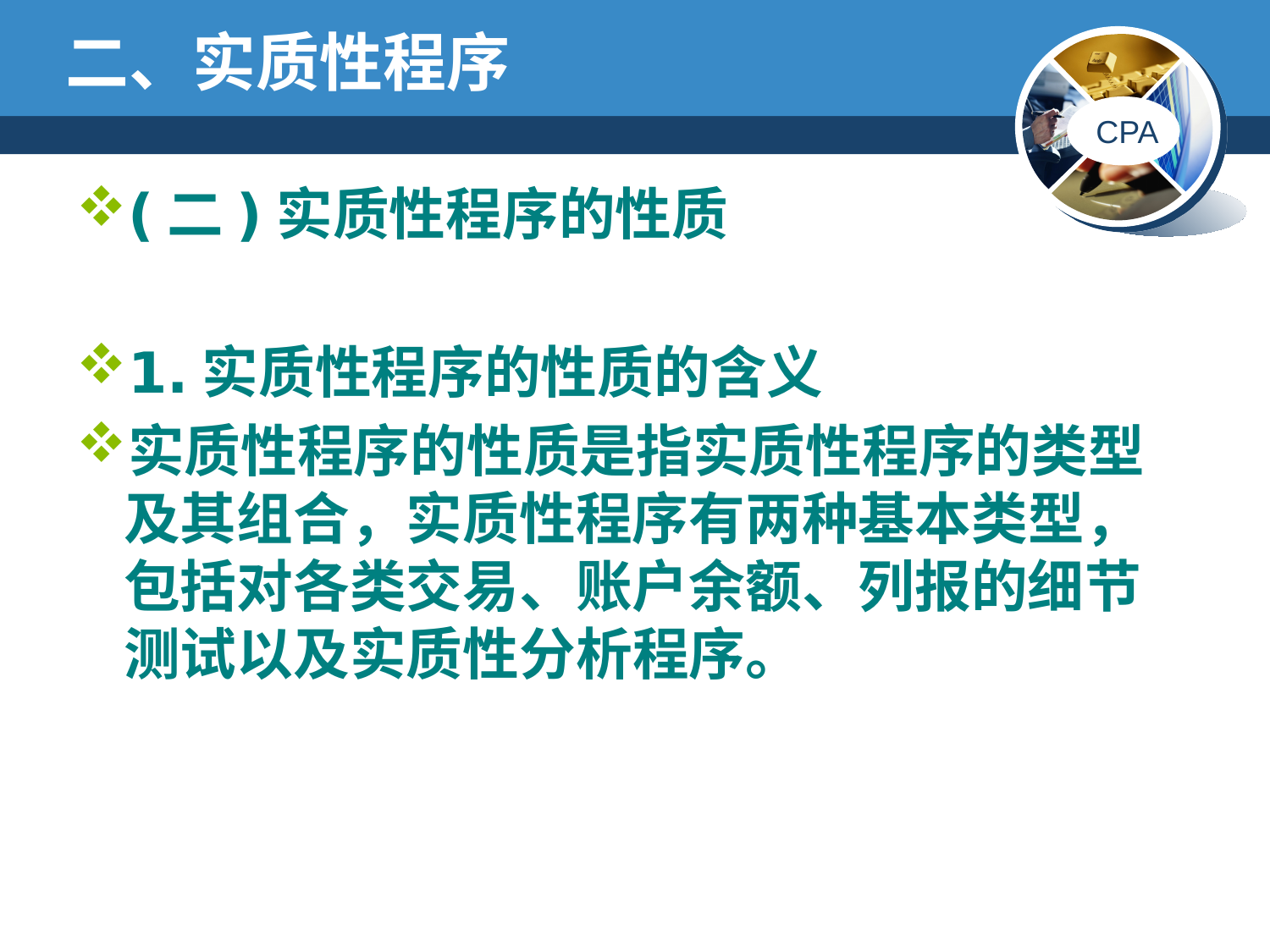

# 二、实质性程序
(二)实质性程序的性质

1.实质性程序的性质的含义
实质性程序的性质是指实质性程序的类型及其组合，实质性程序有两种基本类型，包括对各类交易、账户余额、列报的细节测试以及实质性分析程序。